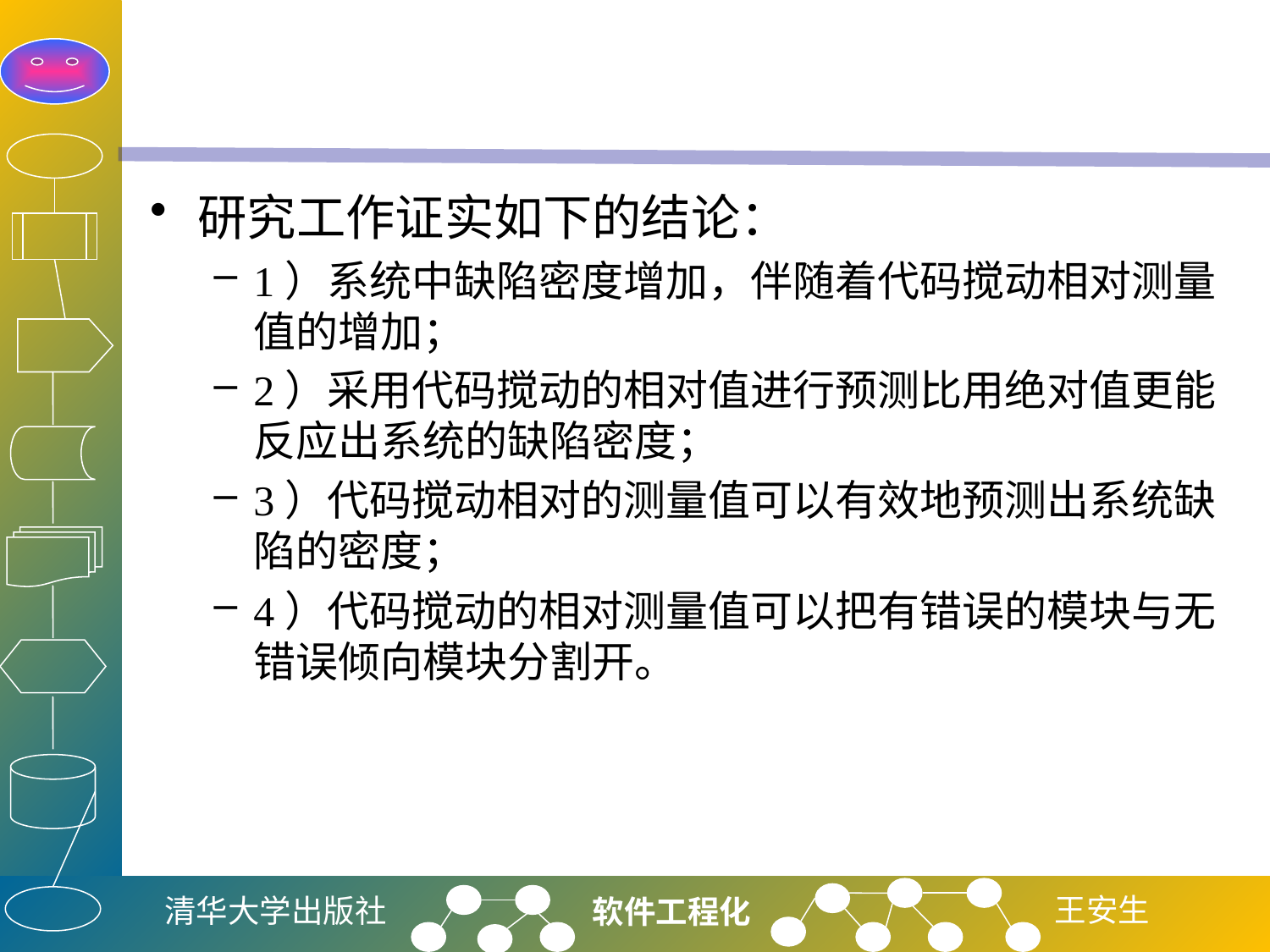

#
研究工作证实如下的结论：
1）系统中缺陷密度增加，伴随着代码搅动相对测量值的增加；
2）采用代码搅动的相对值进行预测比用绝对值更能反应出系统的缺陷密度；
3）代码搅动相对的测量值可以有效地预测出系统缺陷的密度；
4）代码搅动的相对测量值可以把有错误的模块与无错误倾向模块分割开。